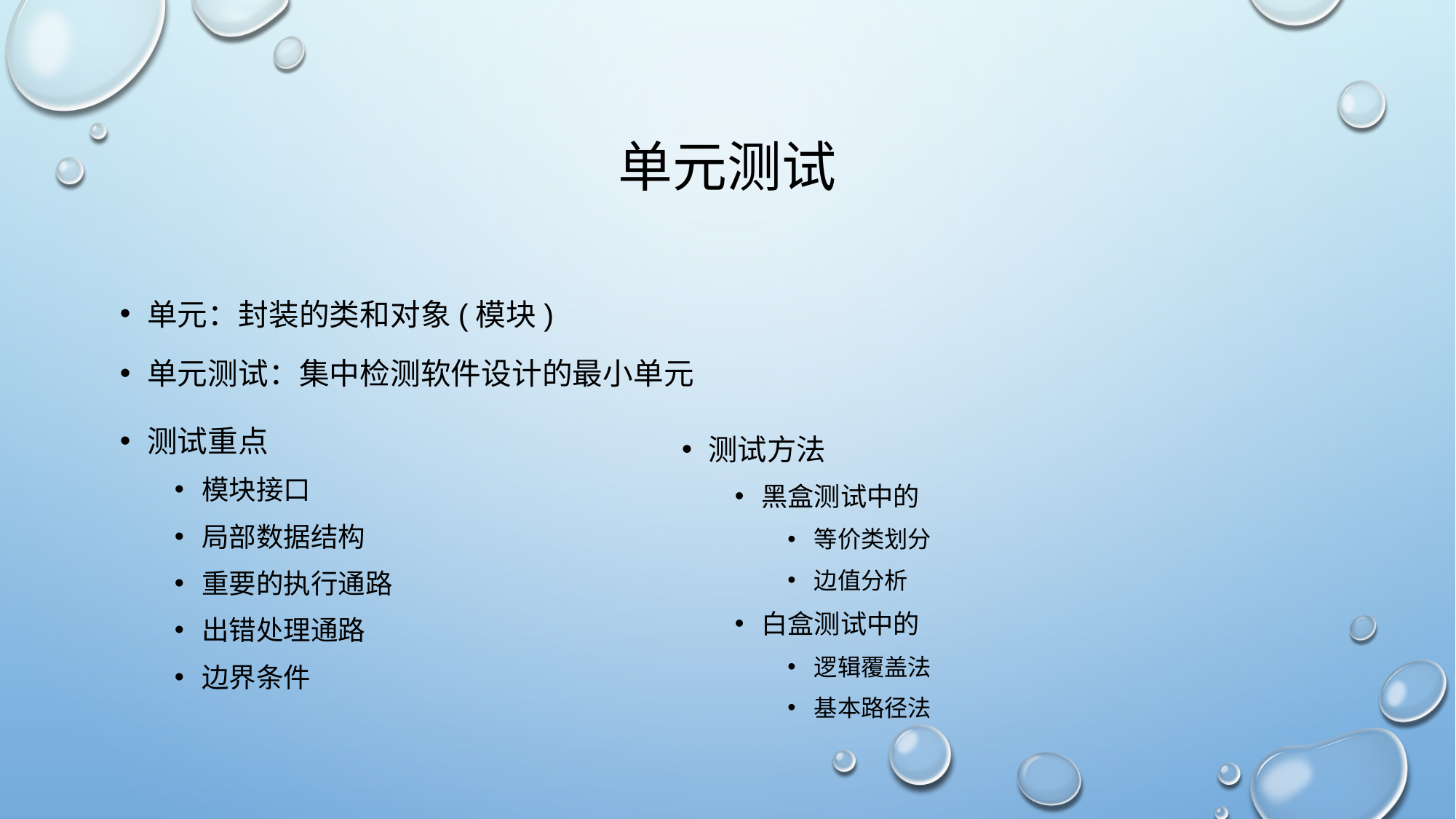

# 单元测试
单元：封装的类和对象(模块)
单元测试：集中检测软件设计的最小单元
测试重点
模块接口
局部数据结构
重要的执行通路
出错处理通路
边界条件
测试方法
黑盒测试中的
等价类划分
边值分析
白盒测试中的
逻辑覆盖法
基本路径法